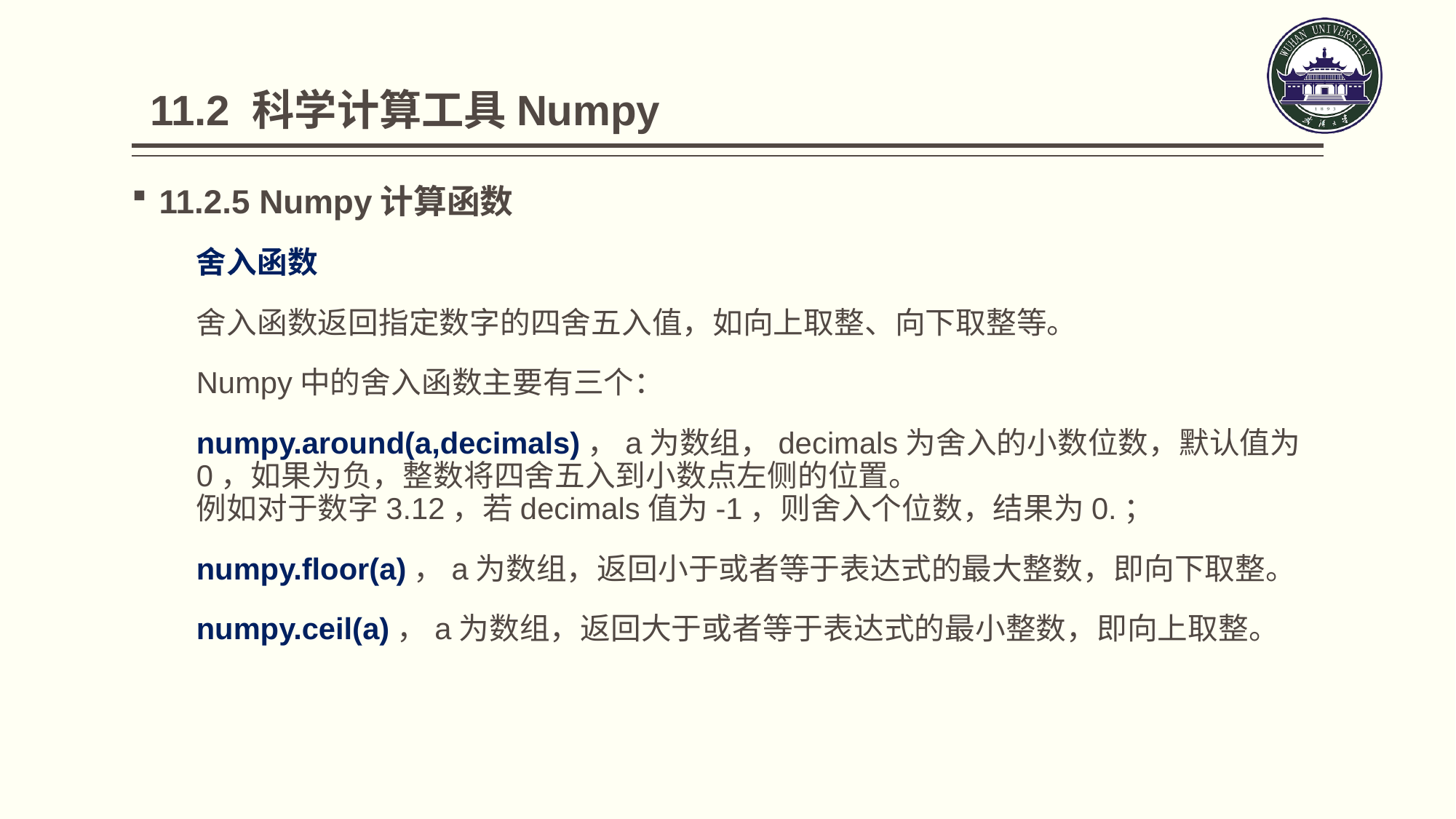

11.2 科学计算工具Numpy
11.2.5 Numpy计算函数
舍入函数
舍入函数返回指定数字的四舍五入值，如向上取整、向下取整等。
Numpy中的舍入函数主要有三个：
numpy.around(a,decimals)，a为数组，decimals为舍入的小数位数，默认值为0，如果为负，整数将四舍五入到小数点左侧的位置。
例如对于数字3.12，若decimals值为-1，则舍入个位数，结果为0.；
numpy.floor(a)，a为数组，返回小于或者等于表达式的最大整数，即向下取整。
numpy.ceil(a)，a为数组，返回大于或者等于表达式的最小整数，即向上取整。